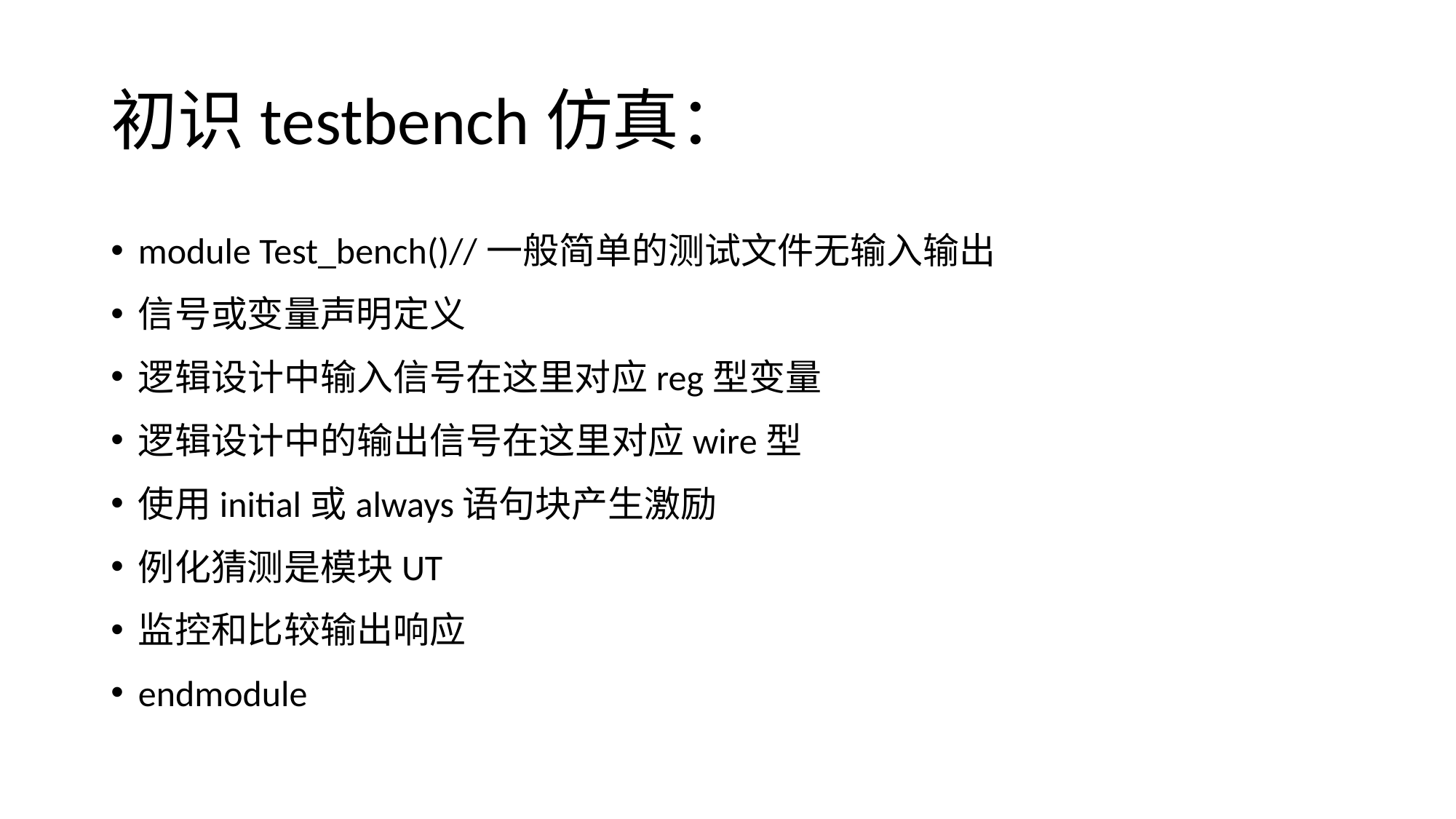

# 初识testbench仿真：
module Test_bench()//一般简单的测试文件无输入输出
信号或变量声明定义
逻辑设计中输入信号在这里对应reg型变量
逻辑设计中的输出信号在这里对应wire型
使用initial或always语句块产生激励
例化猜测是模块UT
监控和比较输出响应
endmodule